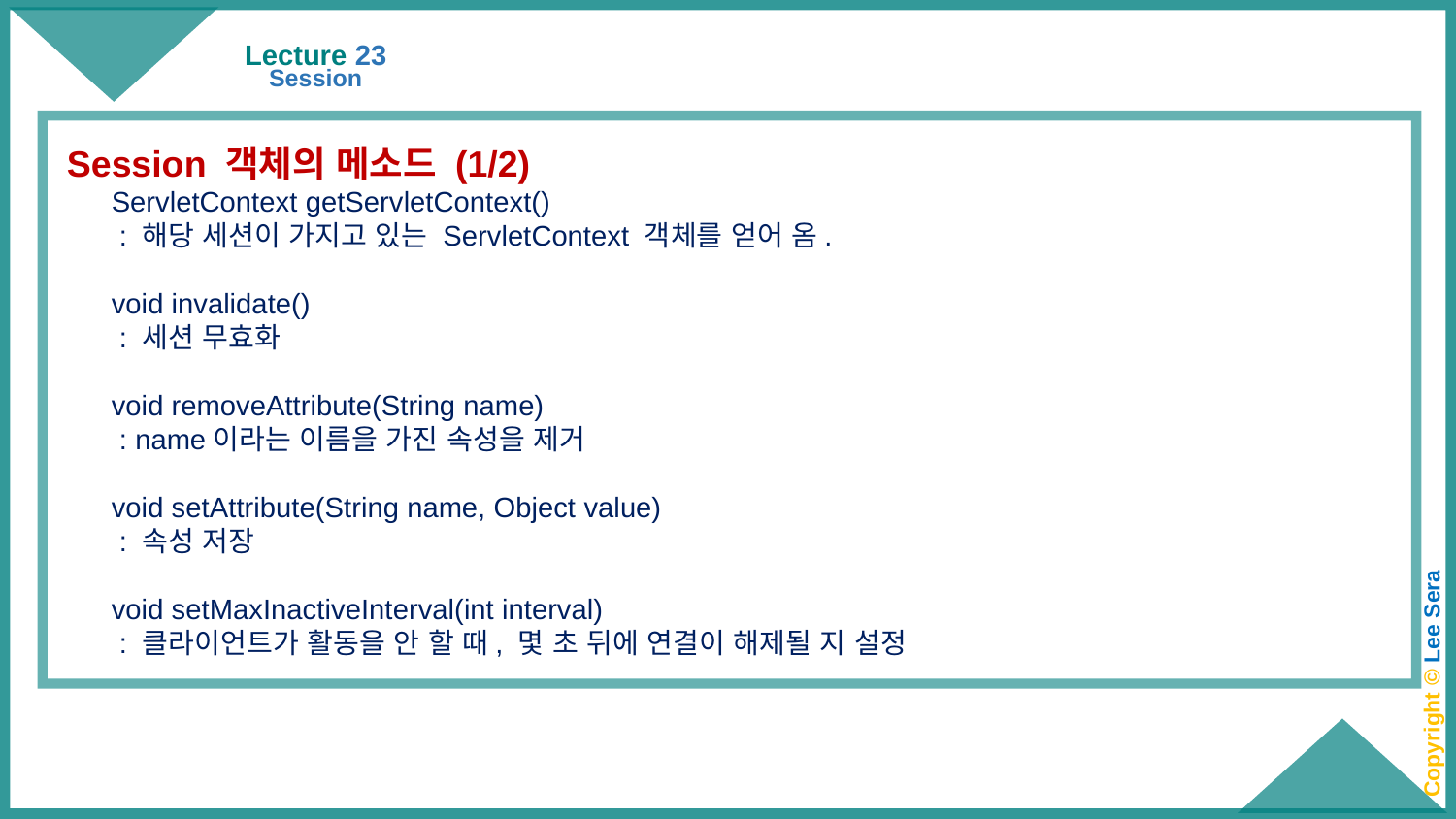

# Lecture 23
Session
 Session 객체의 메소드 (1/2)
ServletContext getServletContext()
 : 해당 세션이 가지고 있는 ServletContext 객체를 얻어 옴.

void invalidate()
 : 세션 무효화

void removeAttribute(String name)
 : name이라는 이름을 가진 속성을 제거

void setAttribute(String name, Object value)
 : 속성 저장

void setMaxInactiveInterval(int interval)
 : 클라이언트가 활동을 안 할 때, 몇 초 뒤에 연결이 해제될 지 설정
Copyright © Lee Sera